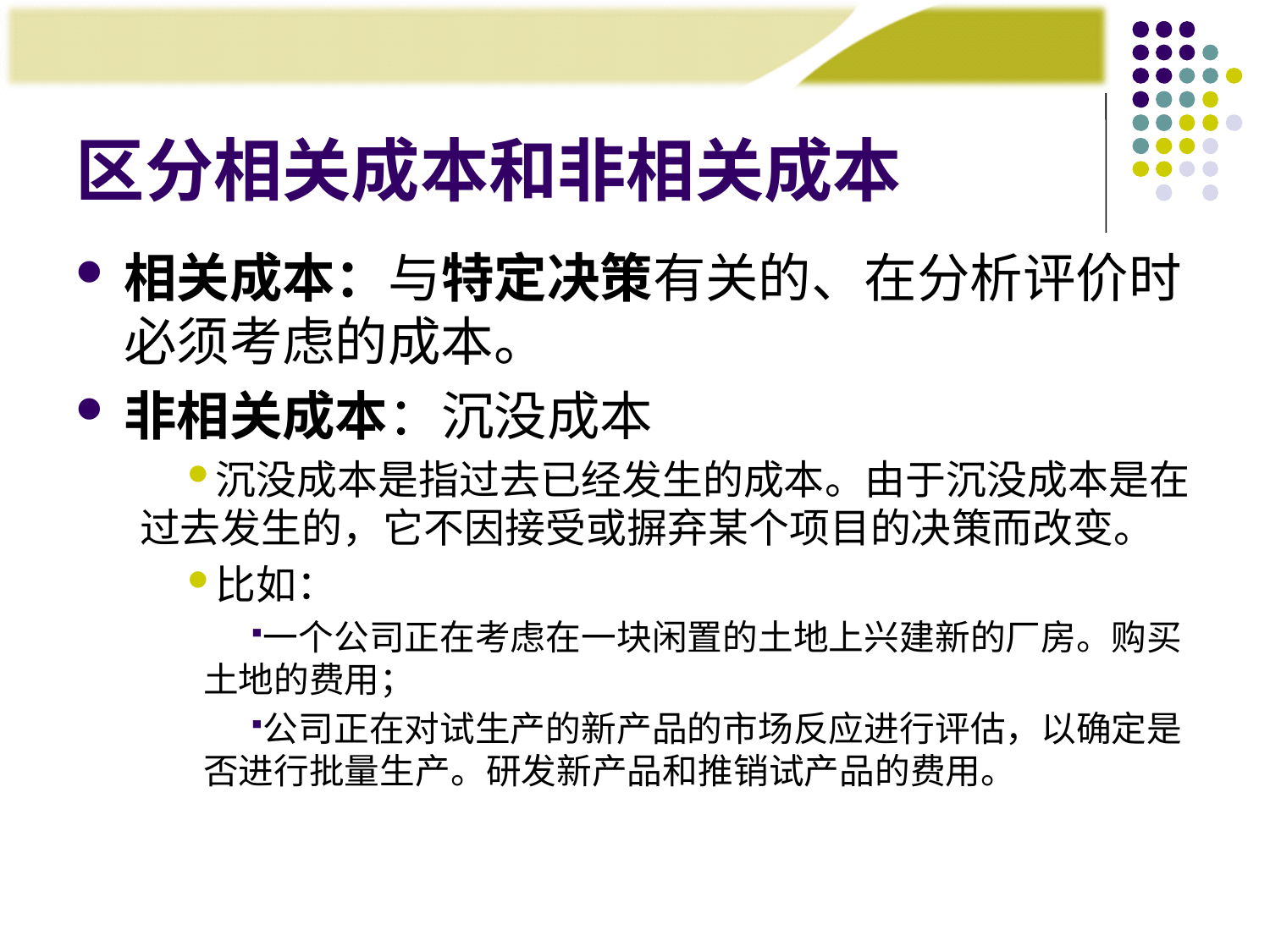

# 区分相关成本和非相关成本
相关成本：与特定决策有关的、在分析评价时必须考虑的成本。
非相关成本：沉没成本
沉没成本是指过去已经发生的成本。由于沉没成本是在过去发生的，它不因接受或摒弃某个项目的决策而改变。
比如：
一个公司正在考虑在一块闲置的土地上兴建新的厂房。购买土地的费用；
公司正在对试生产的新产品的市场反应进行评估，以确定是否进行批量生产。研发新产品和推销试产品的费用。